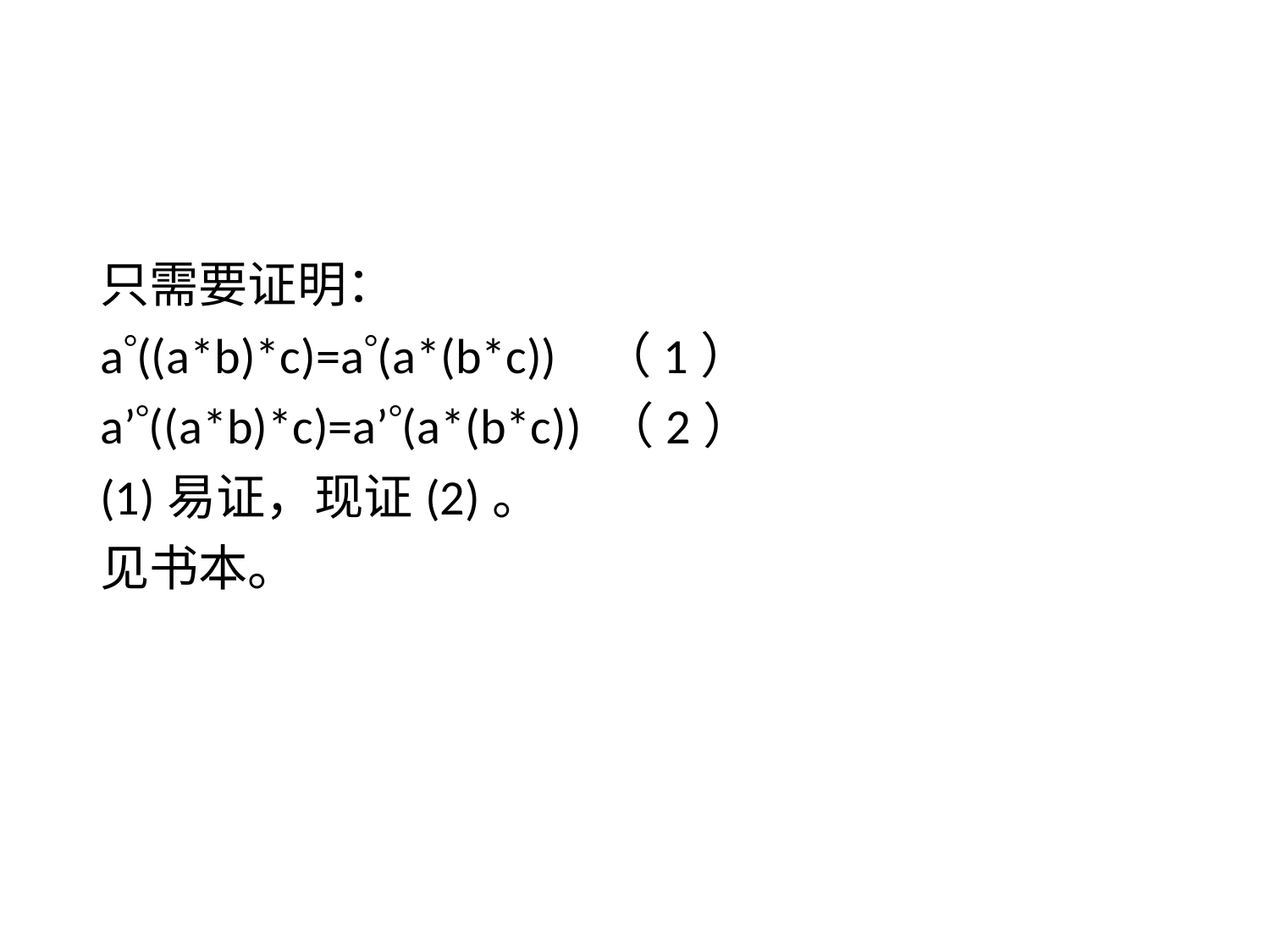

只需要证明：
a°((a*b)*c)=a°(a*(b*c))   （1）
a’°((a*b)*c)=a’°(a*(b*c)) （2）
(1)易证，现证(2)。
见书本。